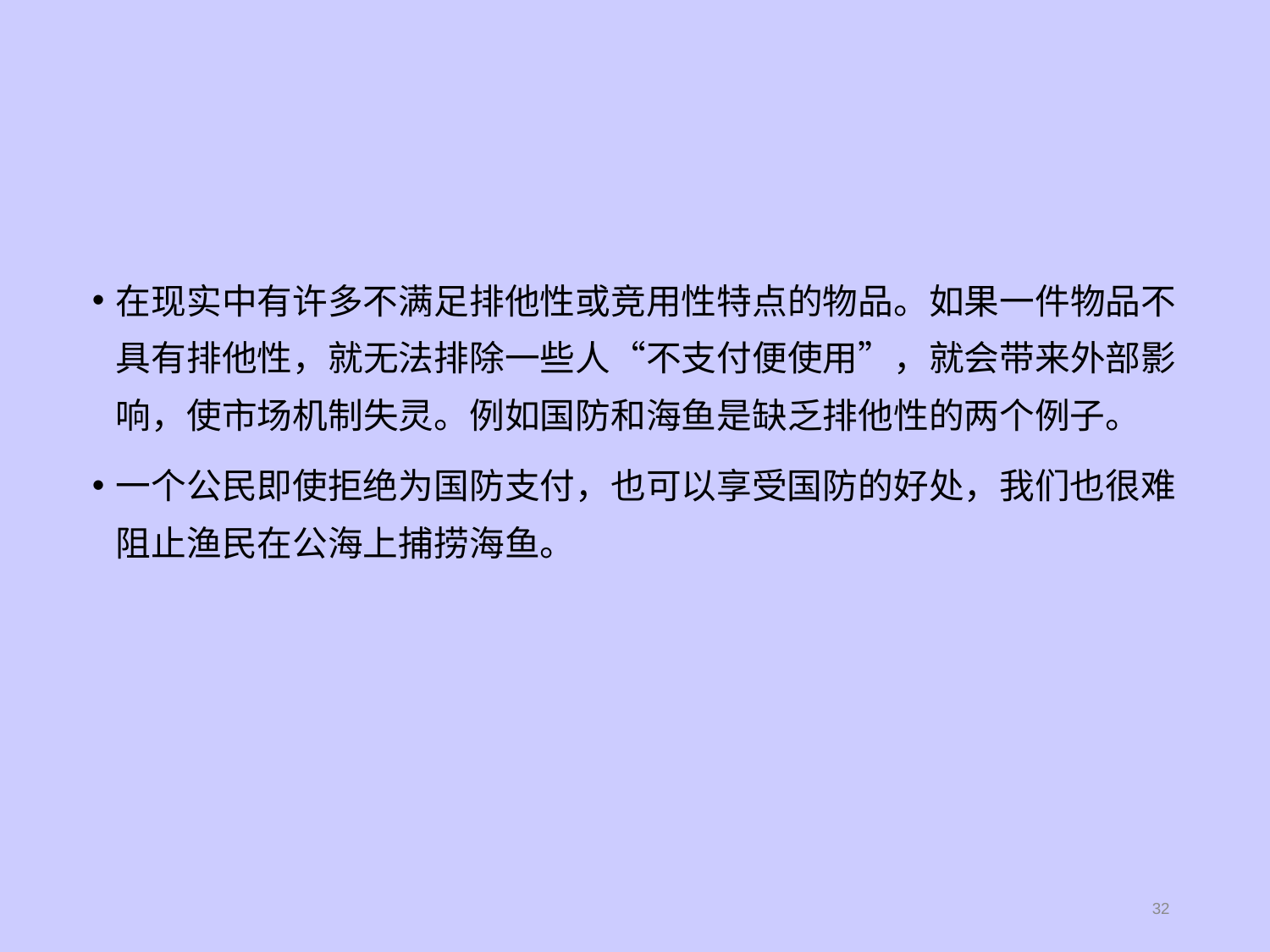

#
在现实中有许多不满足排他性或竞用性特点的物品。如果一件物品不具有排他性，就无法排除一些人“不支付便使用”，就会带来外部影响，使市场机制失灵。例如国防和海鱼是缺乏排他性的两个例子。
一个公民即使拒绝为国防支付，也可以享受国防的好处，我们也很难阻止渔民在公海上捕捞海鱼。

32